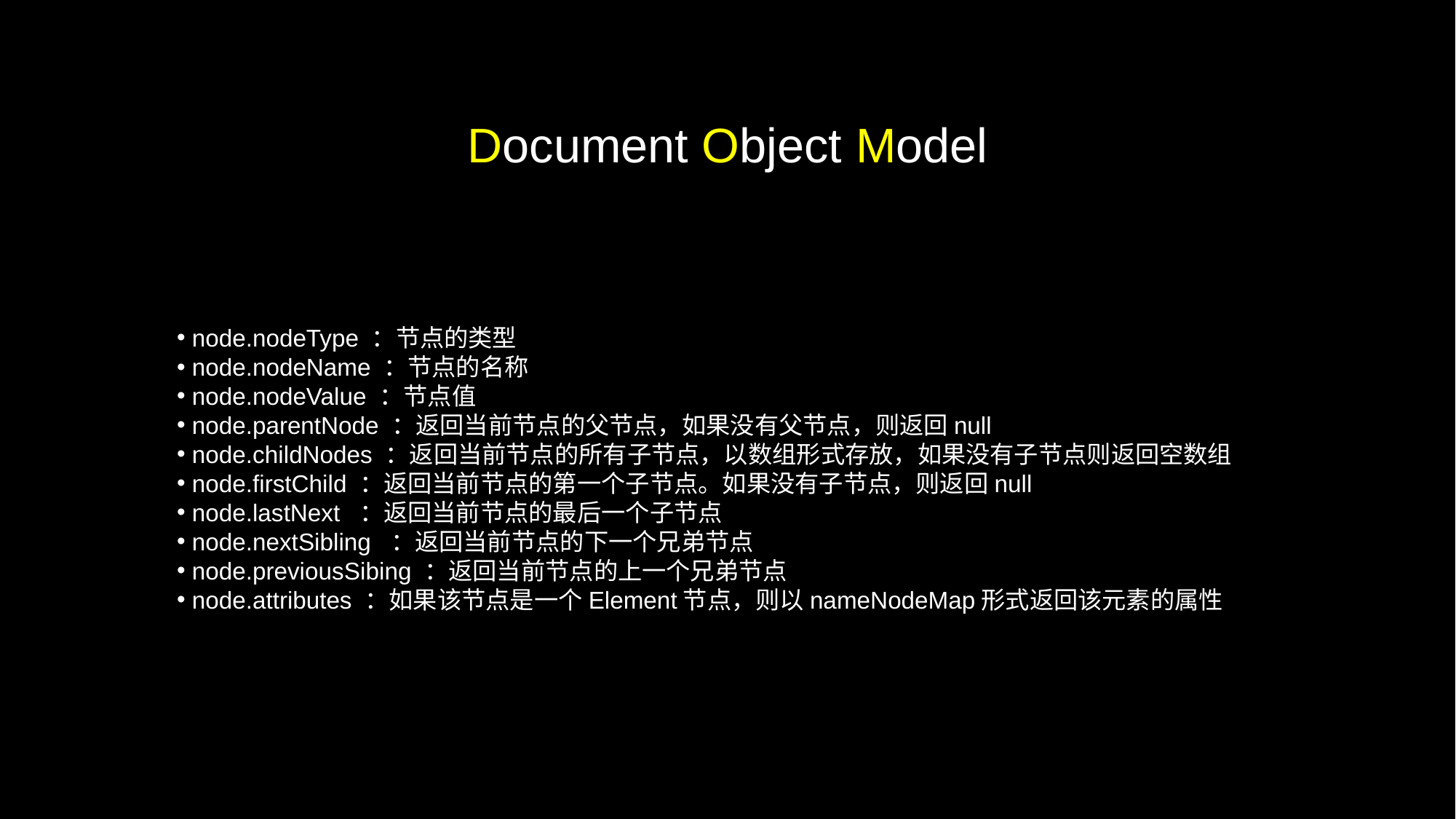

Document Object Model
 node.nodeType ：节点的类型
 node.nodeName ：节点的名称
 node.nodeValue ：节点值
 node.parentNode ：返回当前节点的父节点，如果没有父节点，则返回null
 node.childNodes ：返回当前节点的所有子节点，以数组形式存放，如果没有子节点则返回空数组
 node.firstChild ：返回当前节点的第一个子节点。如果没有子节点，则返回null
 node.lastNext  ：返回当前节点的最后一个子节点
 node.nextSibling  ：返回当前节点的下一个兄弟节点
 node.previousSibing ：返回当前节点的上一个兄弟节点
 node.attributes ：如果该节点是一个Element节点，则以nameNodeMap形式返回该元素的属性